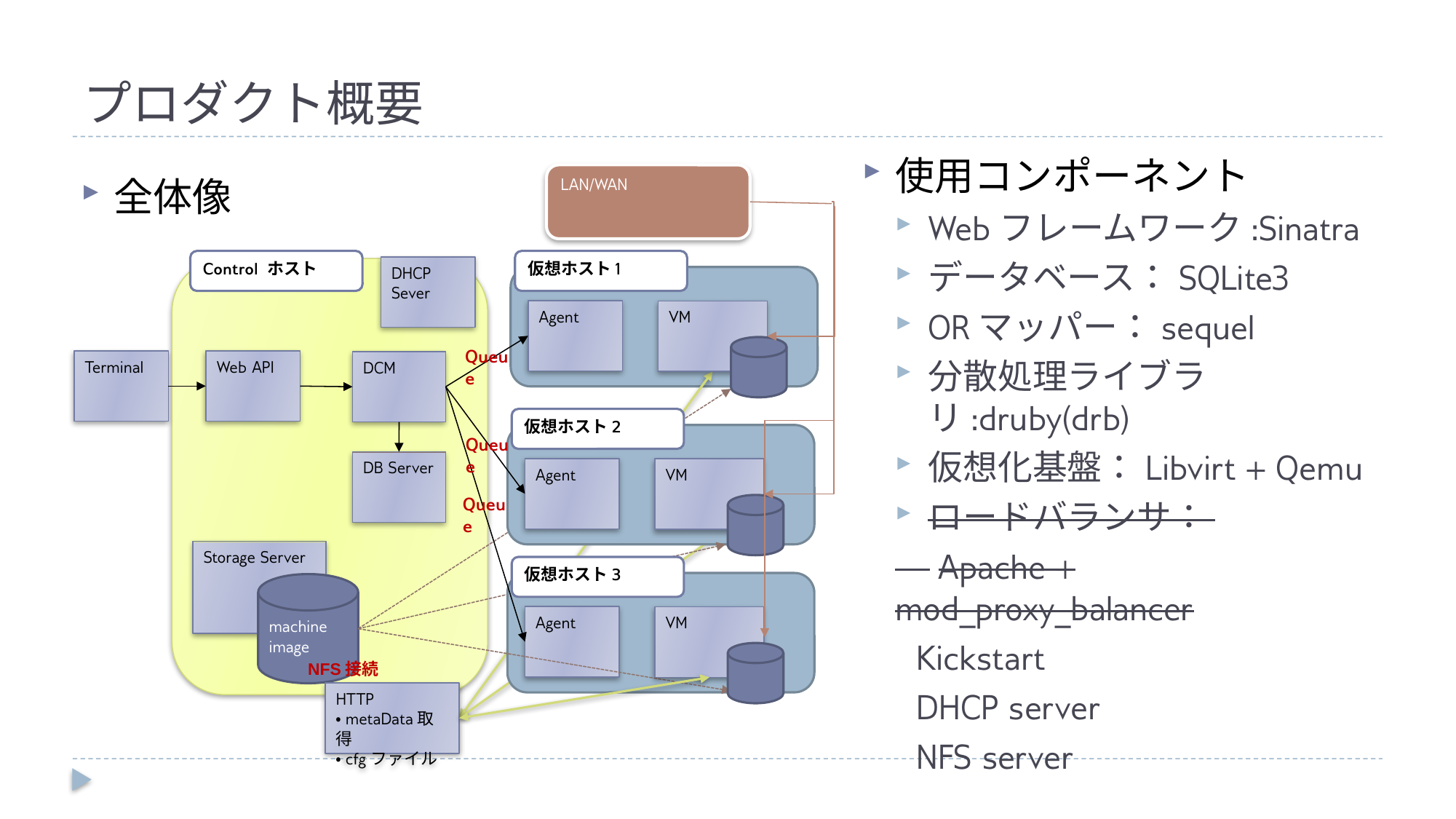

# プロダクト概要
使用コンポーネント
Webフレームワーク:Sinatra
データベース：SQLite3
ORマッパー：sequel
分散処理ライブラリ:druby(drb)
仮想化基盤：Libvirt + Qemu
ロードバランサ：
　Apache + mod_proxy_balancer
  Kickstart
  DHCP server
  NFS server

LAN/WAN
全体像
Control ホスト
仮想ホスト1
DHCP Sever

Agent
VM

Queue
Terminal
Web API

DCM

仮想ホスト2

Queue
DB Server
Agent
VM
Queue

Storage Server
仮想ホスト3

machine
image
Agent
VM

NFS接続
HTTP
・metaData取得
・cfgファイル